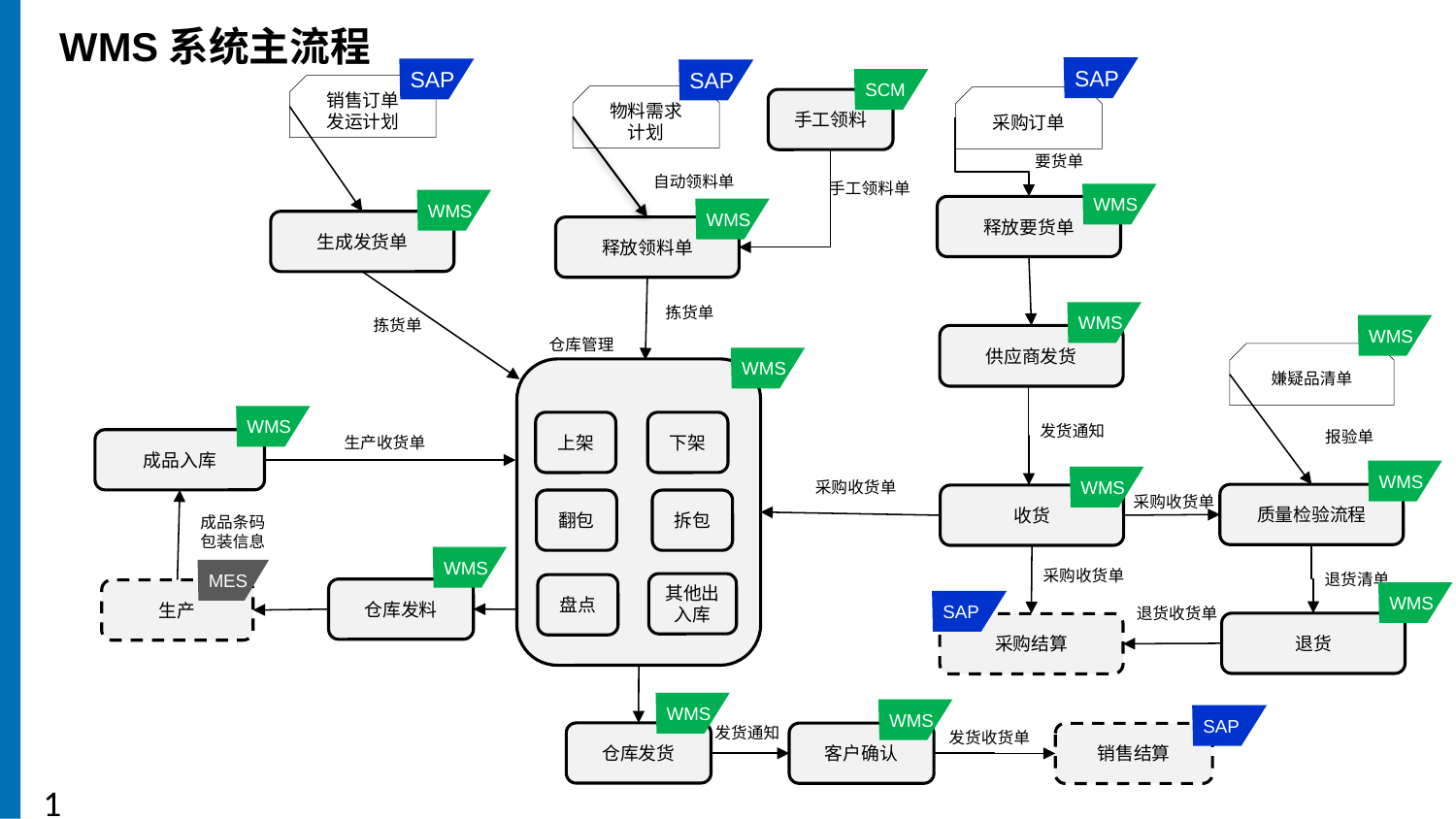

WMS系统主流程
SAP
SAP
SAP
SCM
销售订单
发运计划
物料需求
计划
采购订单
手工领料
要货单
自动领料单
手工领料单
WMS
WMS
释放要货单
WMS
生成发货单
释放领料单
拣货单
WMS
拣货单
WMS
供应商发货
仓库管理
嫌疑品清单
WMS

WMS
下架
上架
发货通知
报验单
生产收货单
成品入库
WMS
WMS
采购收货单
质量检验流程
收货
采购收货单
翻包
拆包
成品条码
包装信息
WMS
MES
采购收货单
退货清单
其他出入库
盘点
仓库发料
生产
WMS
SAP
退货收货单
退货
采购结算
WMS
WMS
SAP
发货通知
发货收货单
仓库发货
客户确认
销售结算
1